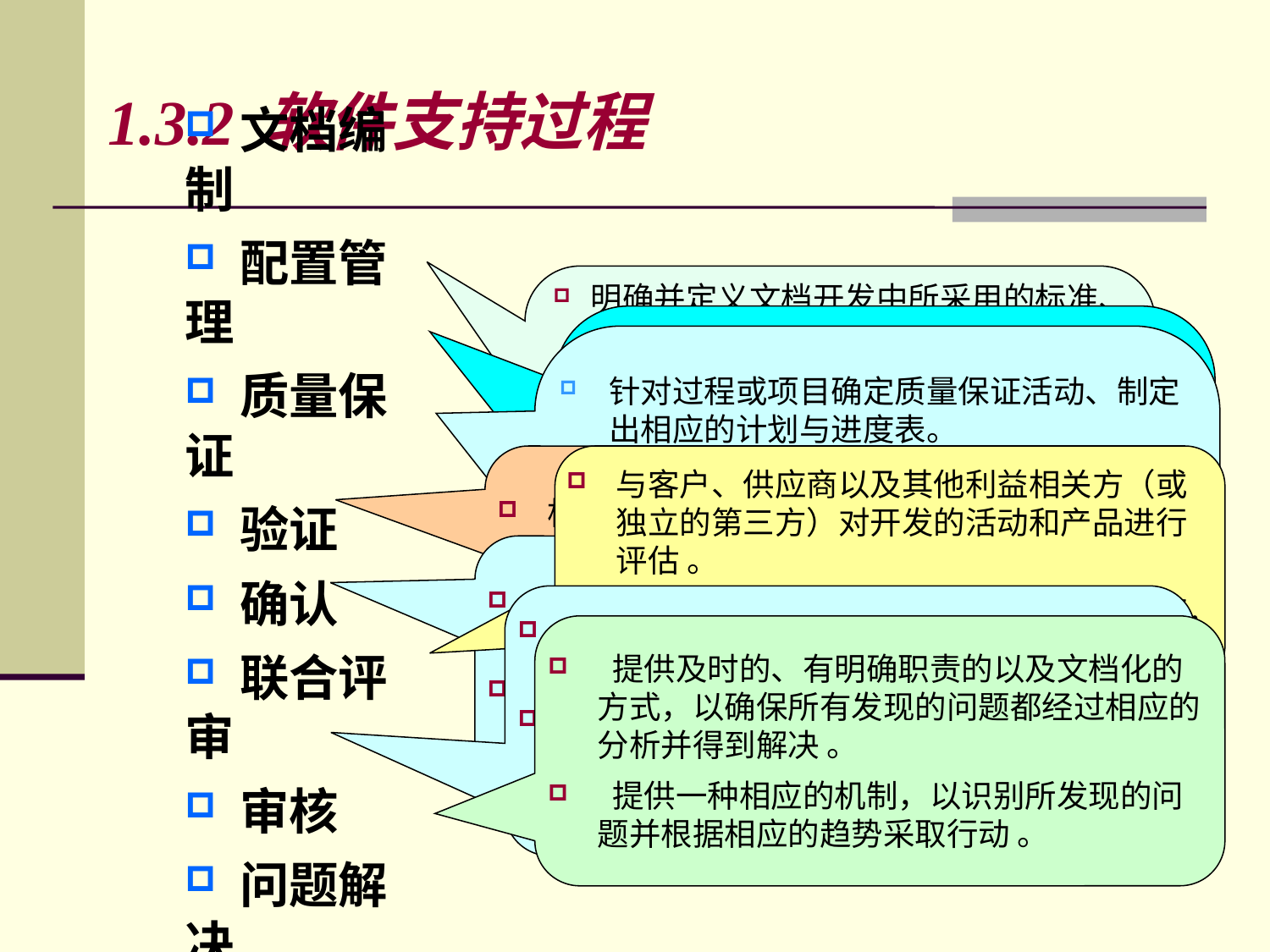

# 1.3.2 软件支持过程

 文档编制
 配置管理
 质量保证
 验证
 确认
 联合评审
 审核
 问题解决
明确并定义文档开发中所采用的标准、软件过程中所需要的各类文档。
详细说明所有文档的内容、目的及相关的输出产品。
根据定义的标准与已确定的计划来编写、审查、修改和发布所有文档。
按已定义的标准和具体的规则维护文档。
 软件过程或项目中的配置项（如程序、文件和数据等有关内容）被标识、定义。
 根据已定义的配置项建立基线，以便对更改与发布进行有效的控制，并控制配置项的存储、处理与分发，确保配置项的完全性与一致性。
 记录并报告配置项的状态以及已发生变更的需求。
针对过程或项目确定质量保证活动、制定出相应的计划与进度表。
确定质量保证活动的有关标准、方法、规程与工具。
确定进行质量保证活动所需的资源、组织及其组织成员的职责。
有足够的能力确保必要的质量保证活动独立于管理者以及过程实际执行者之外进行开展和实施。
在与各类相关的计划进度保持一致的前提下，实施所制定的质量保证活动 。
根据需要验证的工作产品所制定的规范（如产品规格说明书）实施必要的检验活动：
有效地发现各类阶段性产品所存在的缺陷，并跟踪和消除缺陷。
与客户、供应商以及其他利益相关方（或独立的第三方）对开发的活动和产品进行评估 。
为联合评审的实施制定相应的计划与进度，跟踪评审活动，直至结束 。
 根据客户实际需求，确认所有工作产品相应的质量准则，并实施必需的确认活动。
 提供有关证据，以证明开发出的工作产品满足或适合指定的需求。
判断是否与指定的需求、计划以及合同相一致 。
由合适的、独立的一方来安排对产品或过程的审核工作 。
以确定其是否符合特定需求
 提供及时的、有明确职责的以及文档化的方式，以确保所有发现的问题都经过相应的分析并得到解决 。
 提供一种相应的机制，以识别所发现的问题并根据相应的趋势采取行动 。